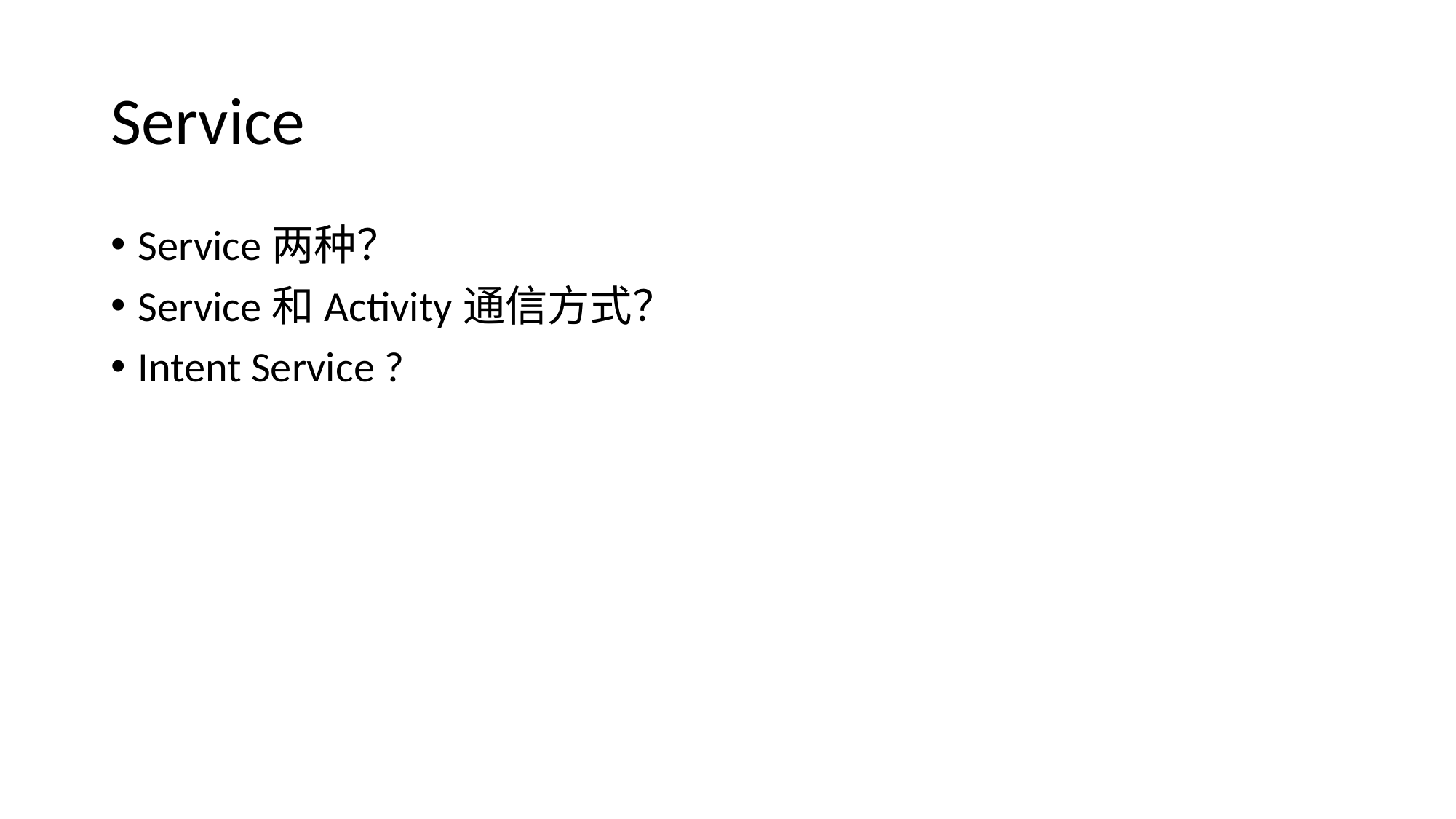

# Service
Service两种？
Service和Activity通信方式？
Intent Service ?